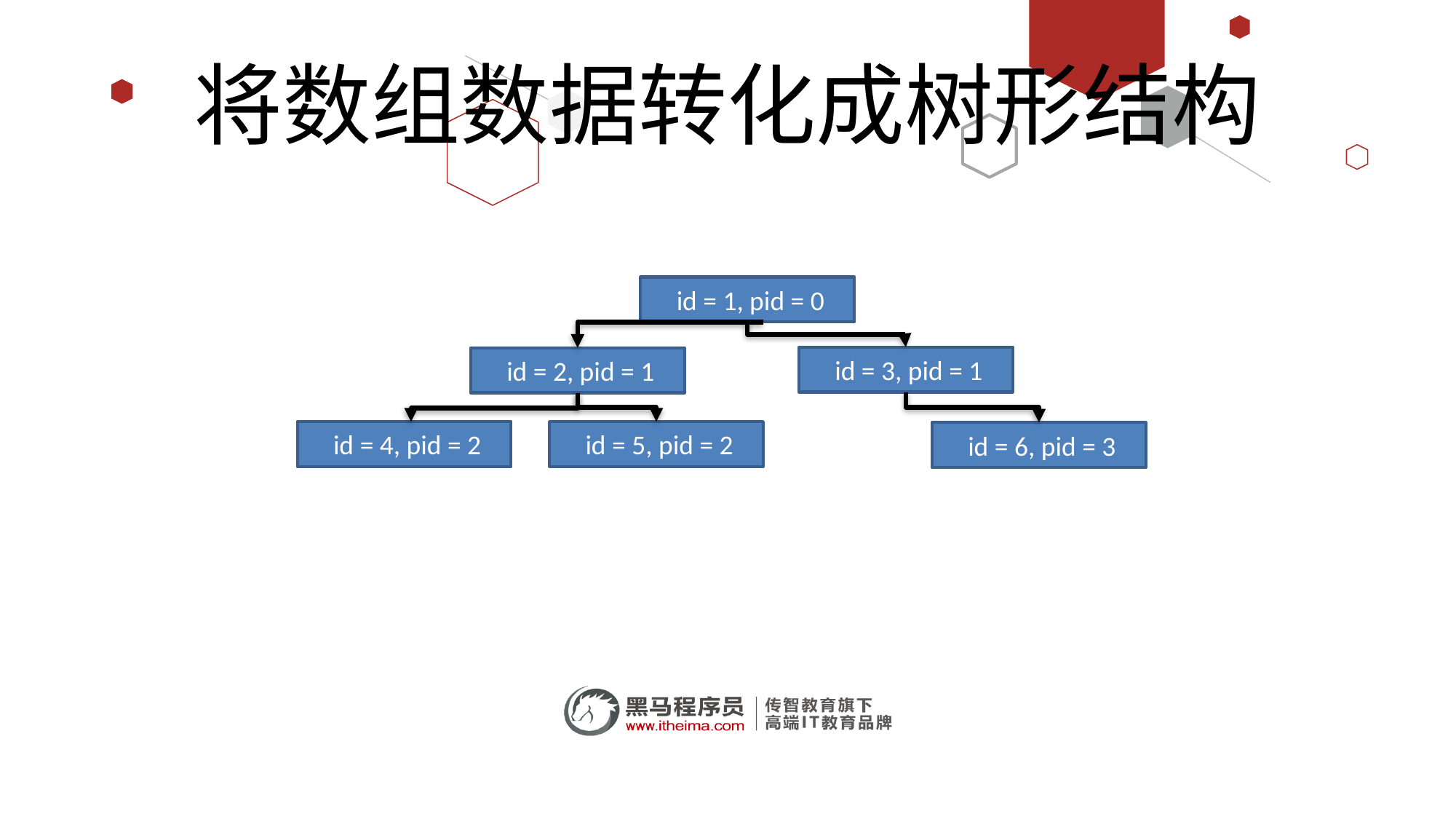

# 将数组数据转化成树形结构
 id = 1, pid = 0
 id = 3, pid = 1
 id = 2, pid = 1
 id = 4, pid = 2
 id = 5, pid = 2
 id = 6, pid = 3